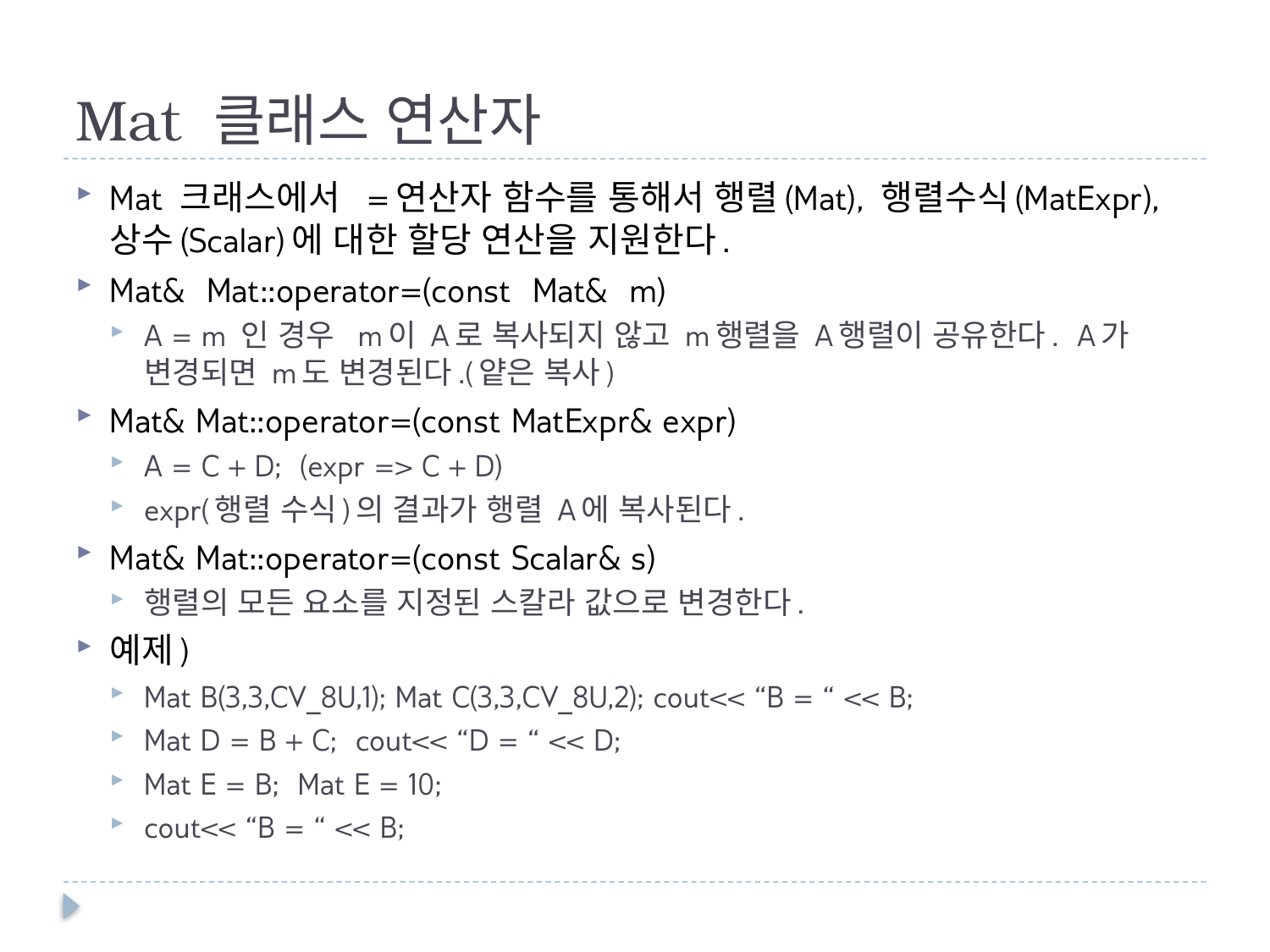

# Mat 클래스 연산자
Mat 크래스에서  =연산자 함수를 통해서 행렬(Mat), 행렬수식(MatExpr), 상수(Scalar)에 대한 할당 연산을 지원한다.
Mat&  Mat::operator=(const  Mat&  m)
A = m 인 경우  m이 A로 복사되지 않고 m행렬을 A행렬이 공유한다.  A가 변경되면 m도 변경된다.(얕은 복사)
Mat& Mat::operator=(const MatExpr& expr)
A = C + D;  (expr => C + D)
expr(행렬 수식)의 결과가 행렬 A에 복사된다.
Mat& Mat::operator=(const Scalar& s)
행렬의 모든 요소를 지정된 스칼라 값으로 변경한다.
예제)
Mat B(3,3,CV_8U,1); Mat C(3,3,CV_8U,2); cout<< “B = “ << B;
Mat D = B + C;  cout<< “D = “ << D;
Mat E = B;  Mat E = 10;
cout<< “B = “ << B;